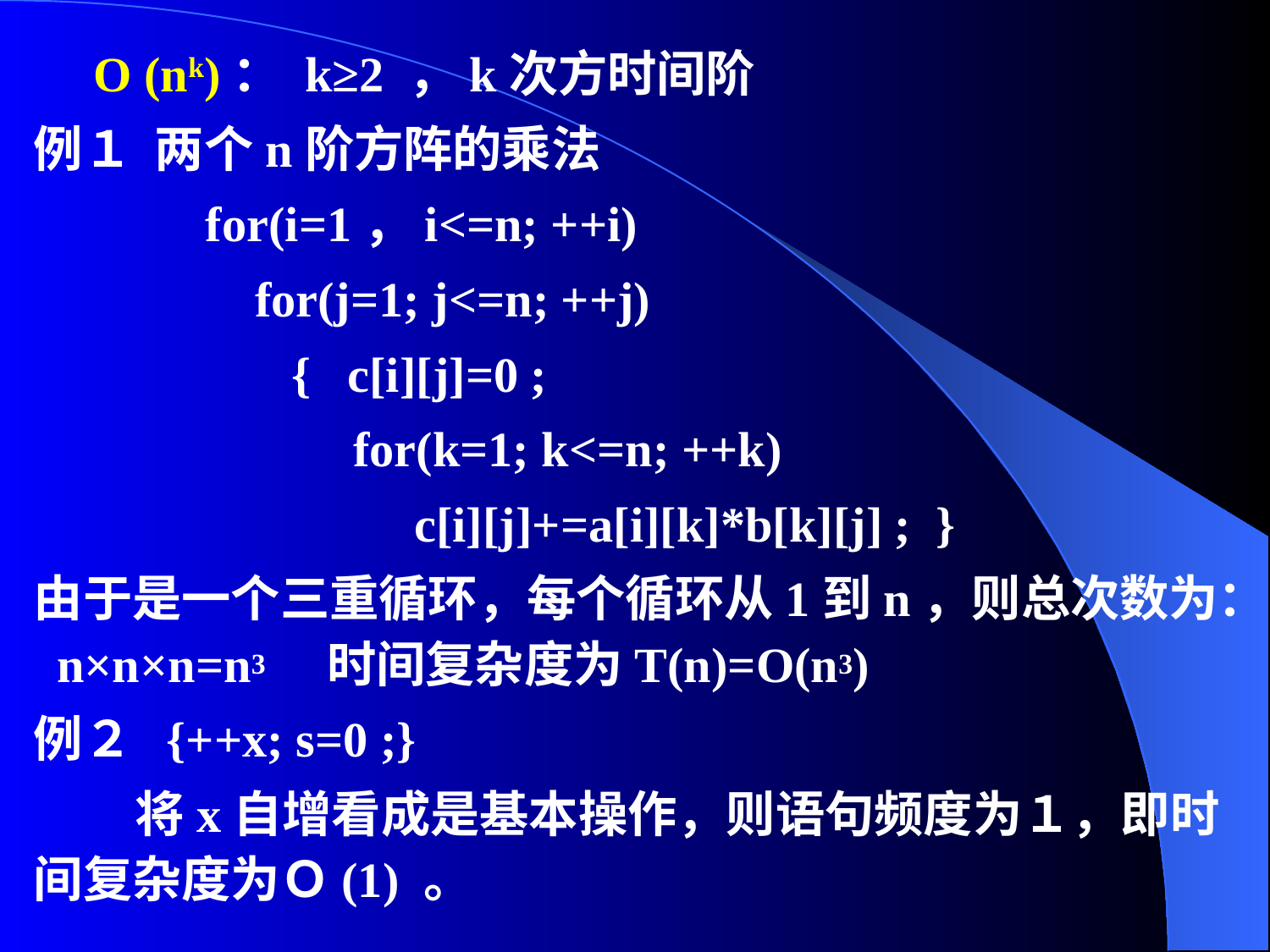

# O (nk)： k≥2 ，k次方时间阶
例１  两个n阶方阵的乘法
              for(i=1，i<=n; ++i)
                  for(j=1; j<=n; ++j)
                     {   c[i][j]=0 ;
                          for(k=1; k<=n; ++k)
                               c[i][j]+=a[i][k]*b[k][j] ;  }
由于是一个三重循环，每个循环从1到n，则总次数为： n×n×n=n3　时间复杂度为T(n)=O(n3)
例２  {++x; s=0 ;}
        将x自增看成是基本操作，则语句频度为１，即时间复杂度为Ｏ(1) 。